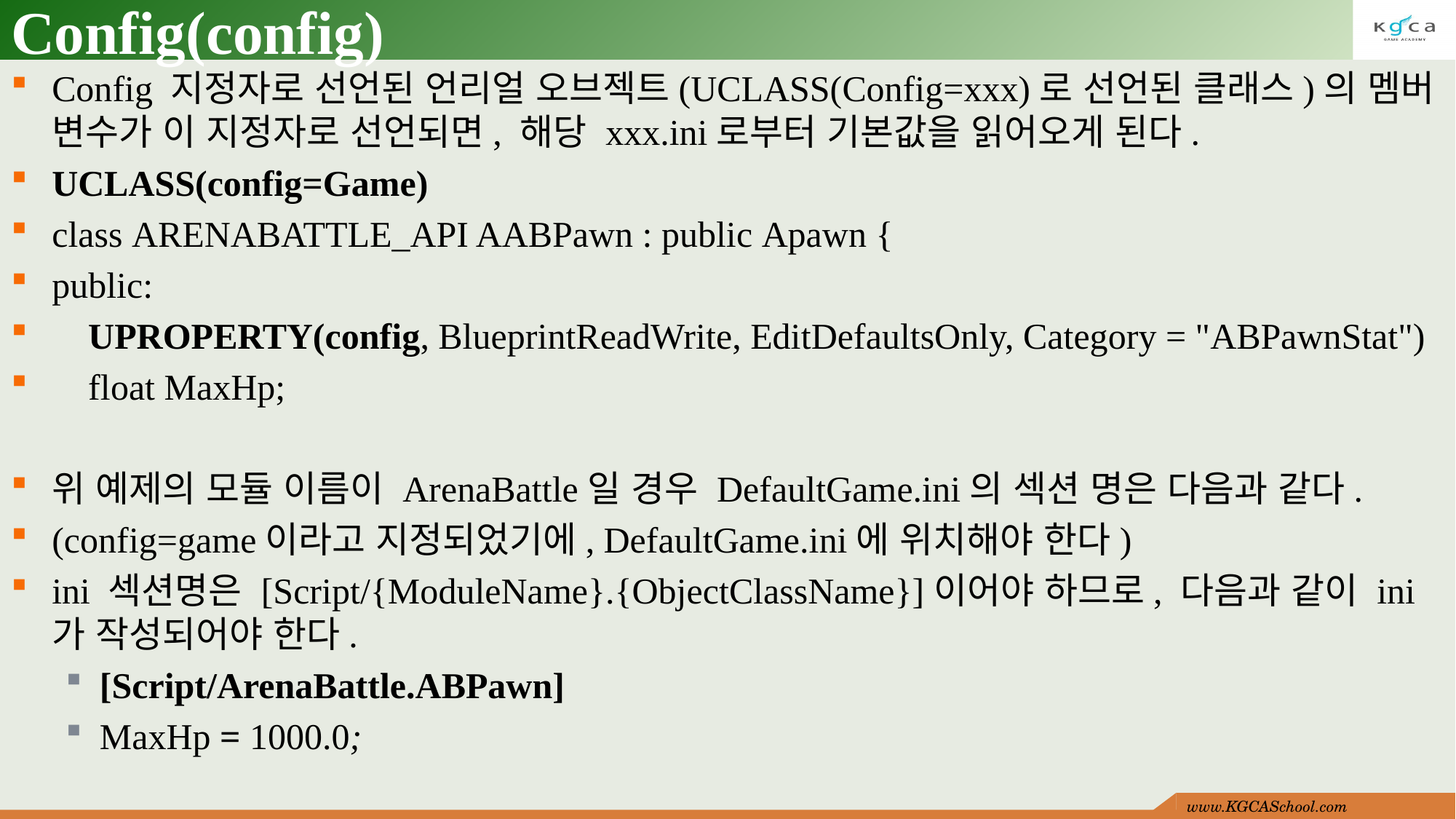

# Config(config)
Config 지정자로 선언된 언리얼 오브젝트(UCLASS(Config=xxx)로 선언된 클래스)의 멤버 변수가 이 지정자로 선언되면, 해당 xxx.ini로부터 기본값을 읽어오게 된다.
UCLASS(config=Game)
class ARENABATTLE_API AABPawn : public Apawn {
public:
    UPROPERTY(config, BlueprintReadWrite, EditDefaultsOnly, Category = "ABPawnStat")
    float MaxHp;

위 예제의 모듈 이름이 ArenaBattle일 경우 DefaultGame.ini의 섹션 명은 다음과 같다.
(config=game이라고 지정되었기에, DefaultGame.ini에 위치해야 한다)
ini 섹션명은 [Script/{ModuleName}.{ObjectClassName}]이어야 하므로, 다음과 같이 ini가 작성되어야 한다.
[Script/ArenaBattle.ABPawn]
MaxHp = 1000.0;